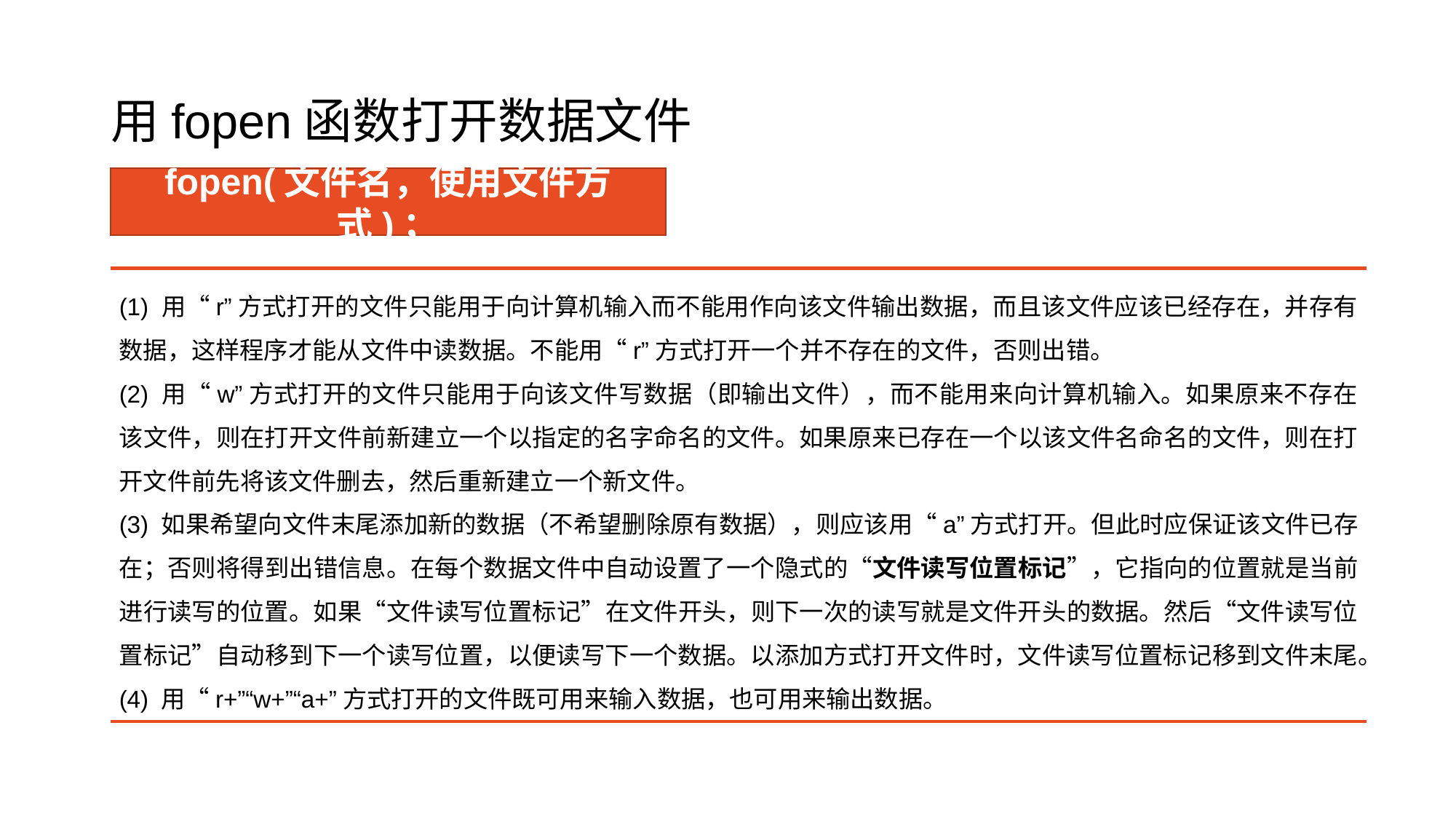

# 用fopen函数打开数据文件
fopen(文件名，使用文件方式)；
(1) 用“r”方式打开的文件只能用于向计算机输入而不能用作向该文件输出数据，而且该文件应该已经存在，并存有数据，这样程序才能从文件中读数据。不能用“r”方式打开一个并不存在的文件，否则出错。
(2) 用“w”方式打开的文件只能用于向该文件写数据（即输出文件），而不能用来向计算机输入。如果原来不存在该文件，则在打开文件前新建立一个以指定的名字命名的文件。如果原来已存在一个以该文件名命名的文件，则在打开文件前先将该文件删去，然后重新建立一个新文件。
(3) 如果希望向文件末尾添加新的数据（不希望删除原有数据），则应该用“a”方式打开。但此时应保证该文件已存在；否则将得到出错信息。在每个数据文件中自动设置了一个隐式的“文件读写位置标记”，它指向的位置就是当前进行读写的位置。如果“文件读写位置标记”在文件开头，则下一次的读写就是文件开头的数据。然后“文件读写位置标记”自动移到下一个读写位置，以便读写下一个数据。以添加方式打开文件时，文件读写位置标记移到文件末尾。
(4) 用“r+”“w+”“a+”方式打开的文件既可用来输入数据，也可用来输出数据。